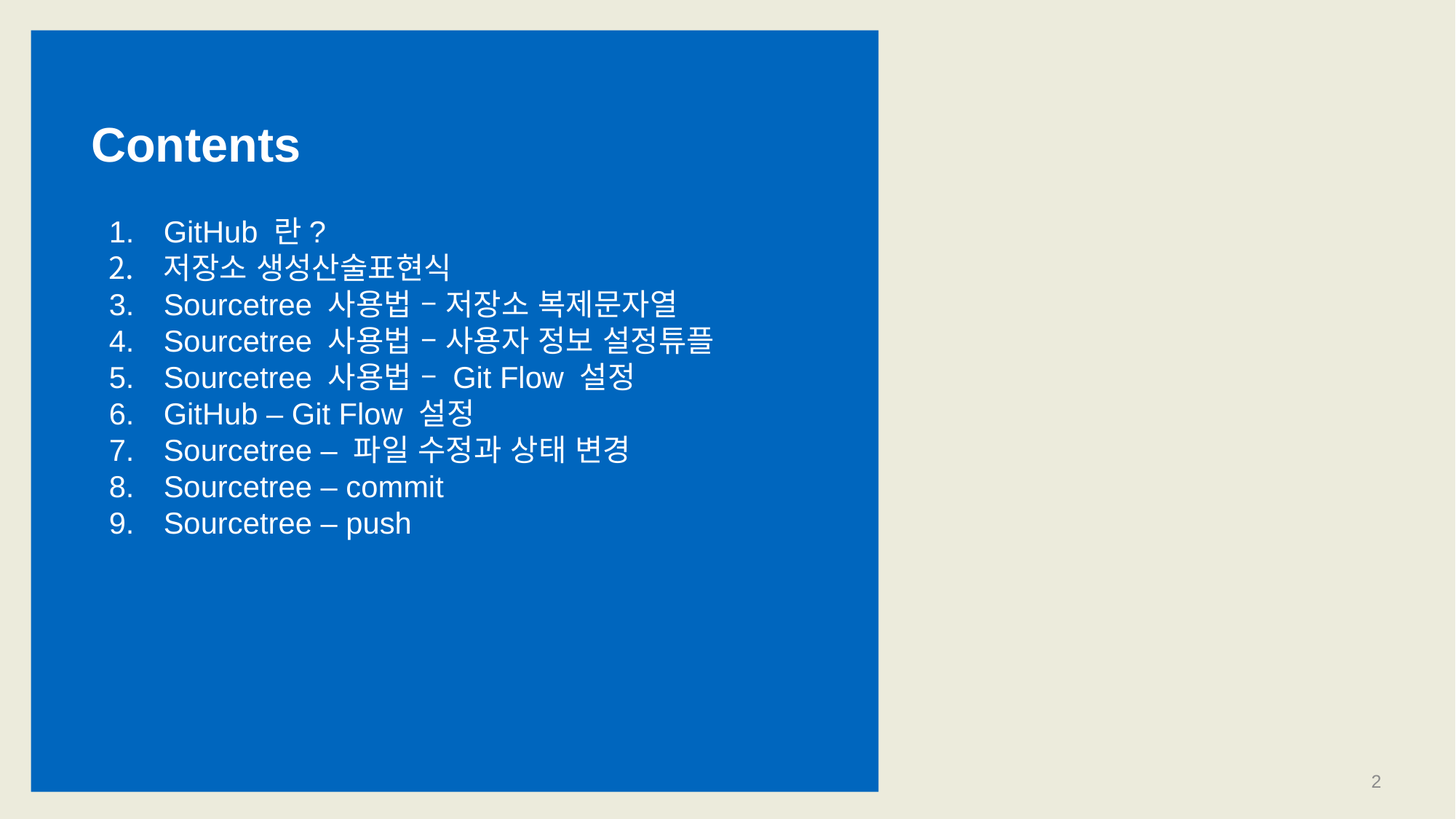

Contents
GitHub 란?
저장소 생성산술표현식
Sourcetree 사용법 – 저장소 복제문자열
Sourcetree 사용법 – 사용자 정보 설정튜플
Sourcetree 사용법 – Git Flow 설정
GitHub – Git Flow 설정
Sourcetree – 파일 수정과 상태 변경
Sourcetree – commit
Sourcetree – push
2